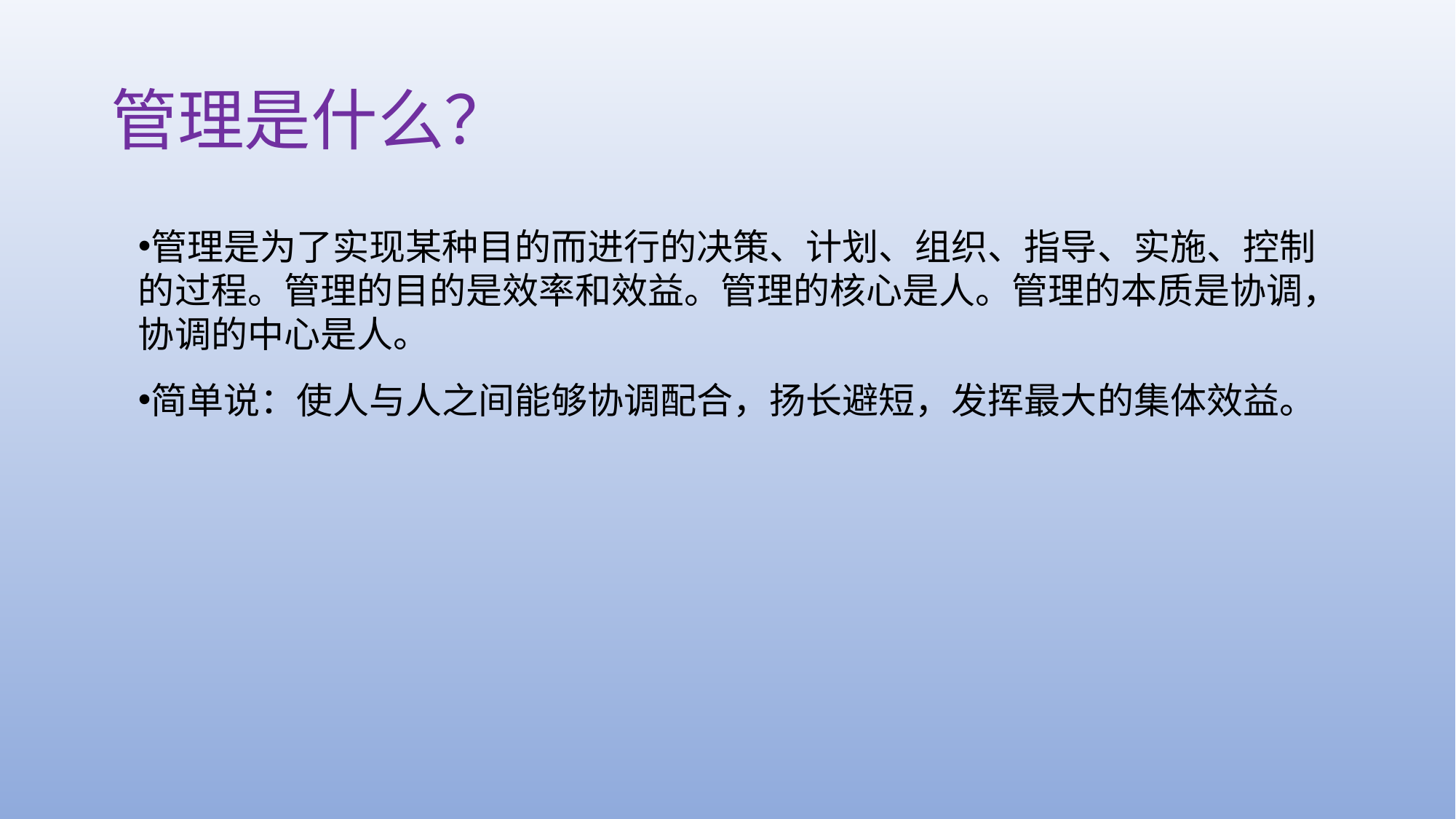

# 管理是什么？
管理是为了实现某种目的而进行的决策、计划、组织、指导、实施、控制的过程。管理的目的是效率和效益。管理的核心是人。管理的本质是协调，协调的中心是人。
简单说：使人与人之间能够协调配合，扬长避短，发挥最大的集体效益。